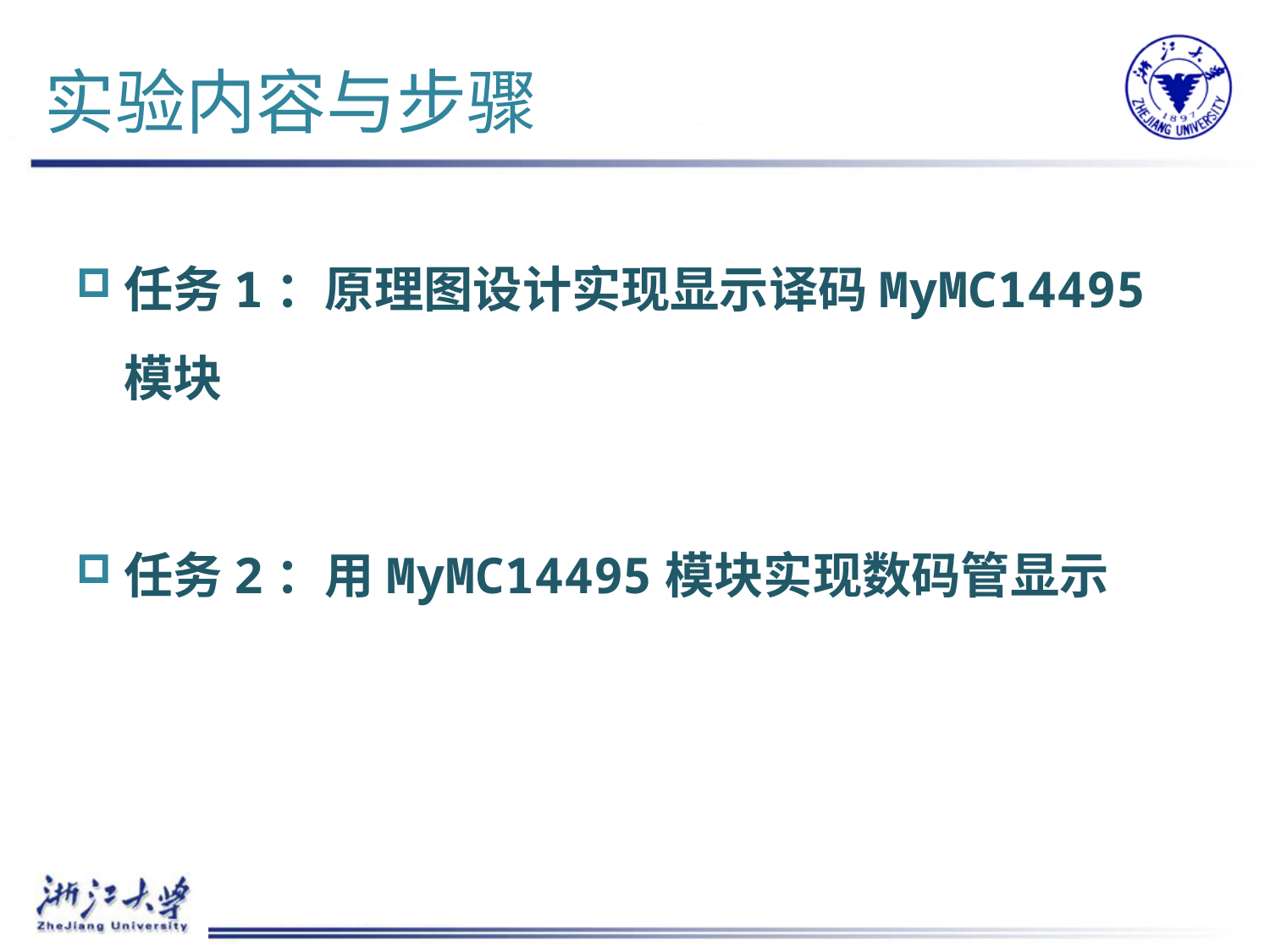

# 实验内容与步骤
任务1：原理图设计实现显示译码MyMC14495模块

任务2：用MyMC14495模块实现数码管显示